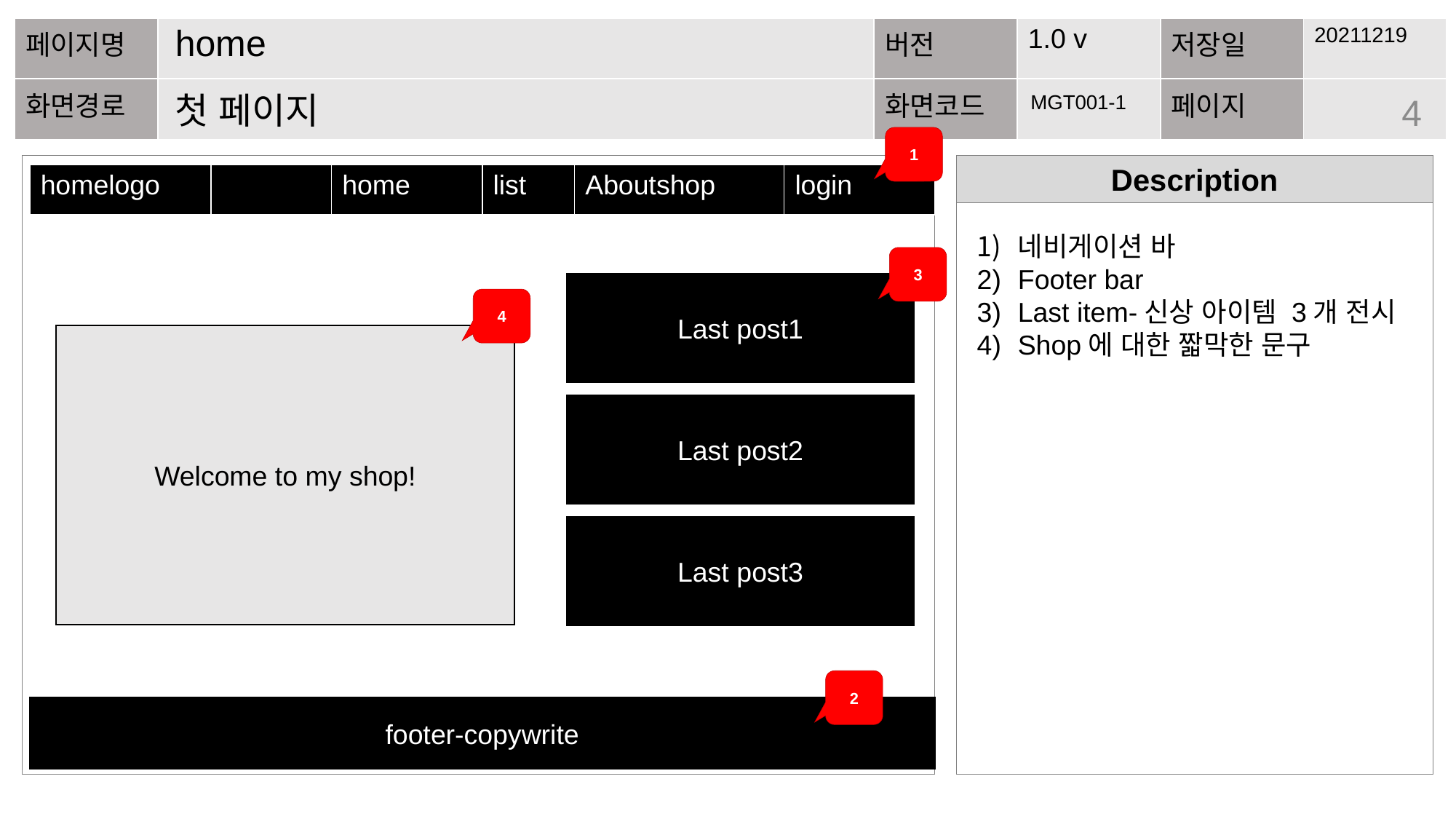

home
4
MGT001-1
첫 페이지
1
| homelogo |  | home | list | Aboutshop | login |
| --- | --- | --- | --- | --- | --- |
네비게이션 바
Footer bar
Last item-신상 아이템 3개 전시
Shop에 대한 짧막한 문구

3
Last post1
4
Welcome to my shop!
Last post2
Last post3
2
footer-copywrite